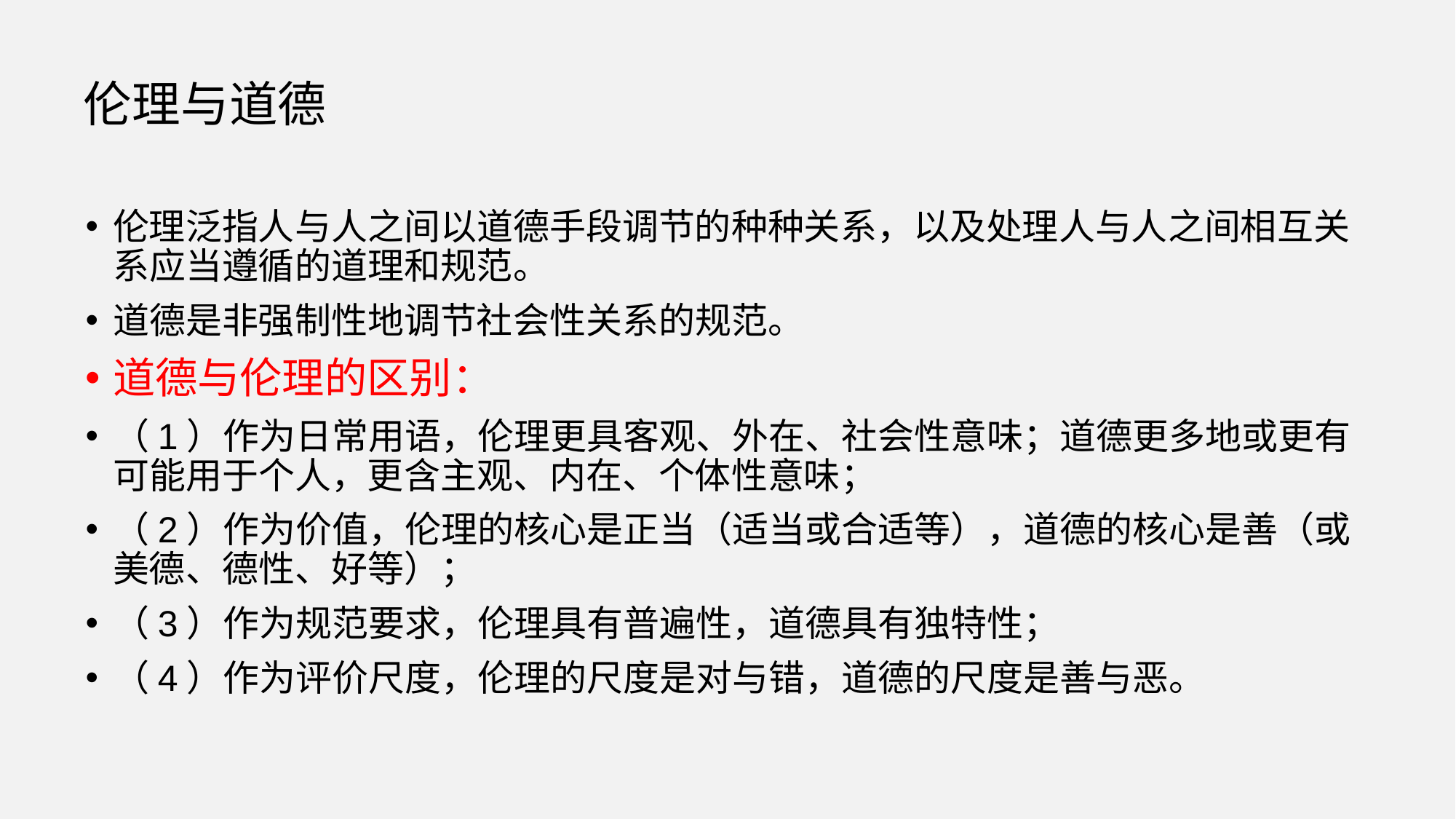

# 伦理与道德
伦理泛指人与人之间以道德手段调节的种种关系，以及处理人与人之间相互关系应当遵循的道理和规范。
道德是非强制性地调节社会性关系的规范。
道德与伦理的区别：
（1）作为日常用语，伦理更具客观、外在、社会性意味；道德更多地或更有可能用于个人，更含主观、内在、个体性意味；
（2）作为价值，伦理的核心是正当（适当或合适等），道德的核心是善（或美德、德性、好等）；
（3）作为规范要求，伦理具有普遍性，道德具有独特性；
（4）作为评价尺度，伦理的尺度是对与错，道德的尺度是善与恶。